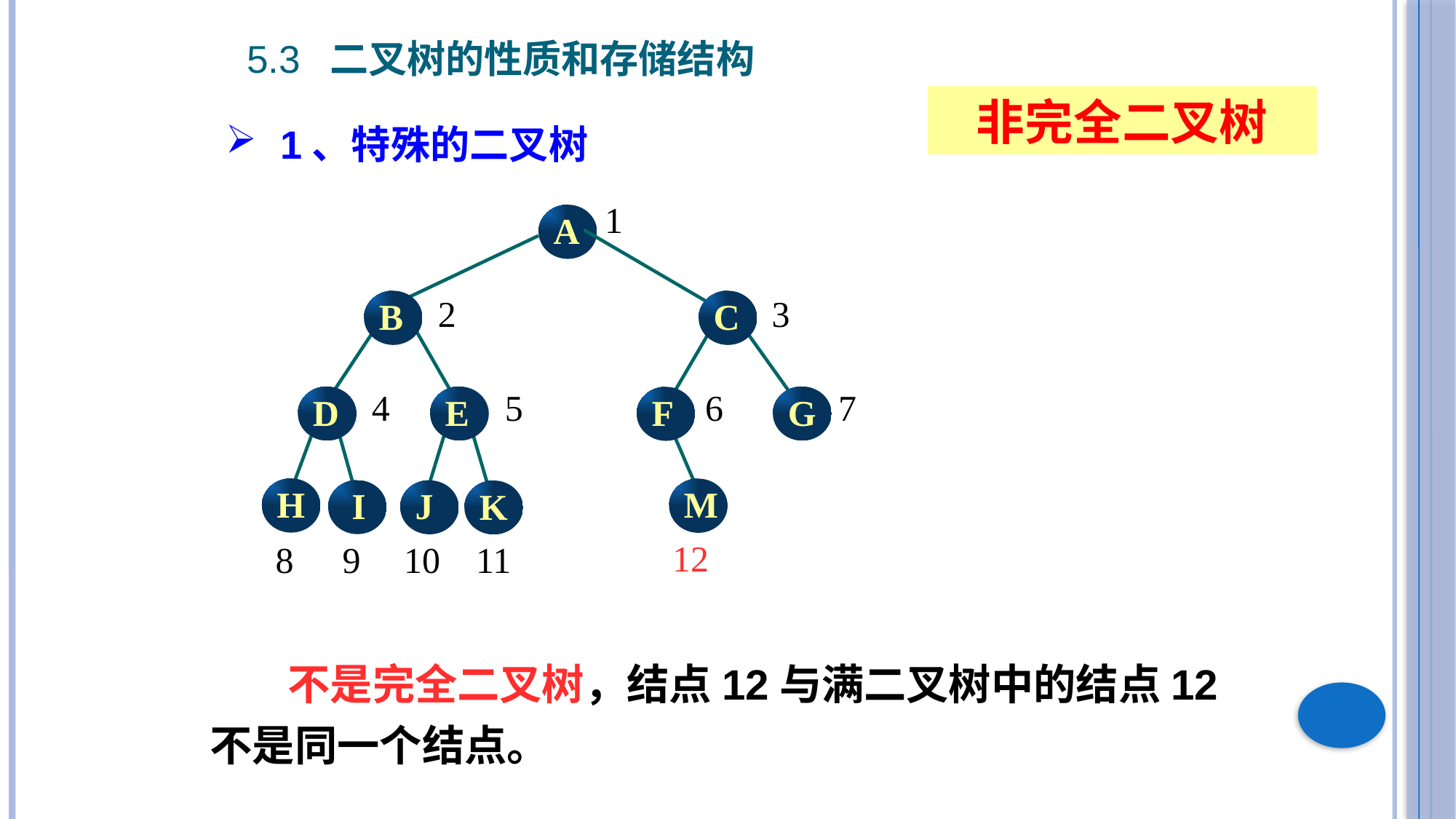

5.3  二叉树的性质和存储结构
非完全二叉树
1、特殊的二叉树
1
A

2
3
B
C

4
5
6
7
D
E
G
F

H
M
I
J
K
12
8
9
10
11
       不是完全二叉树，结点12与满二叉树中的结点12不是同一个结点。